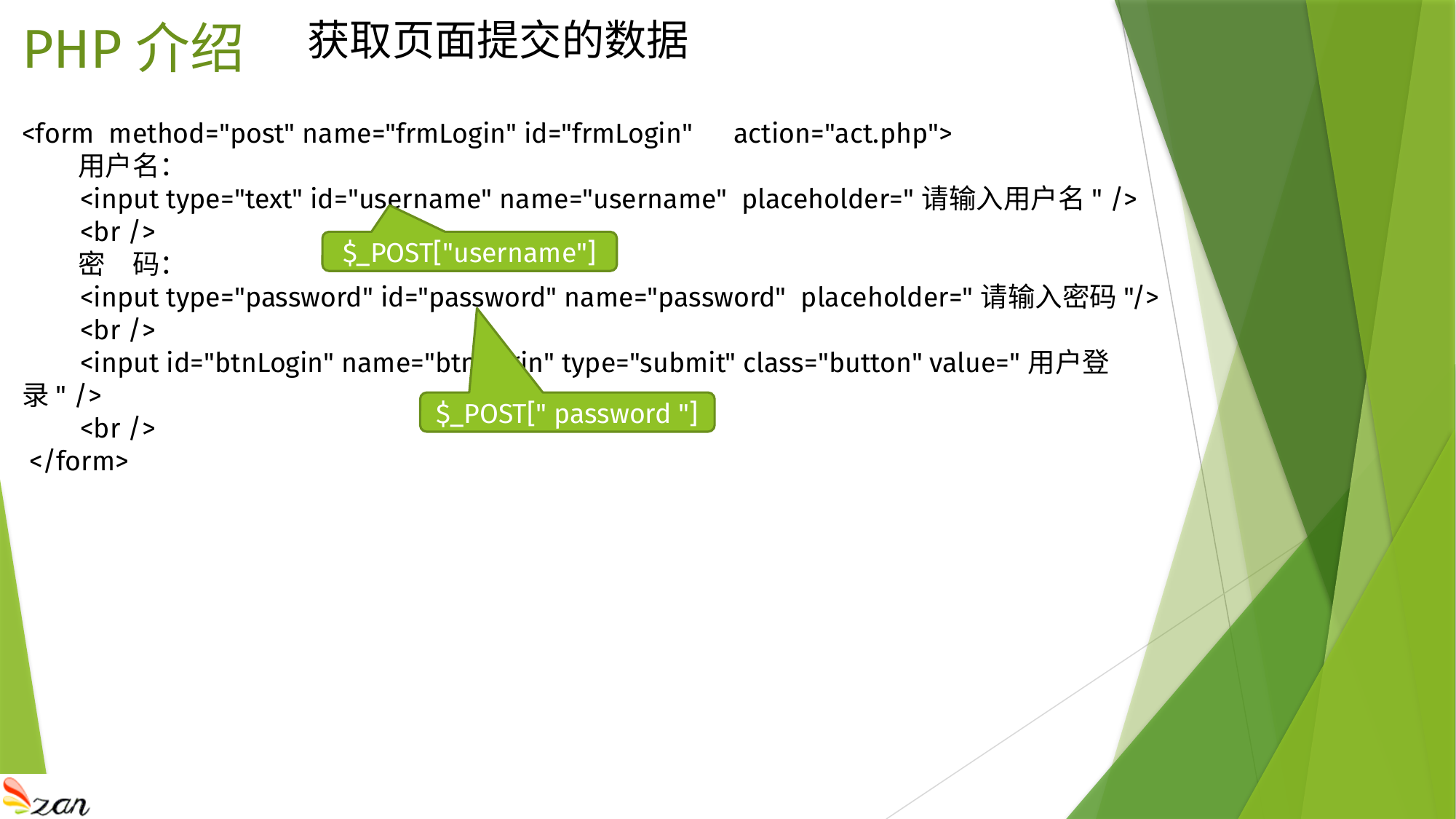

# PHP介绍
获取页面提交的数据
<form  method="post" name="frmLogin" id="frmLogin"　action="act.php">
        用户名：
        <input type="text" id="username" name="username"  placeholder="请输入用户名" />
        <br />
        密　码：
        <input type="password" id="password" name="password"  placeholder="请输入密码"/>
        <br />
        <input id="btnLogin" name="btnLogin" type="submit" class="button" value="用户登录" />
        <br />
 </form>
$_POST["username"]
$_POST[" password "]